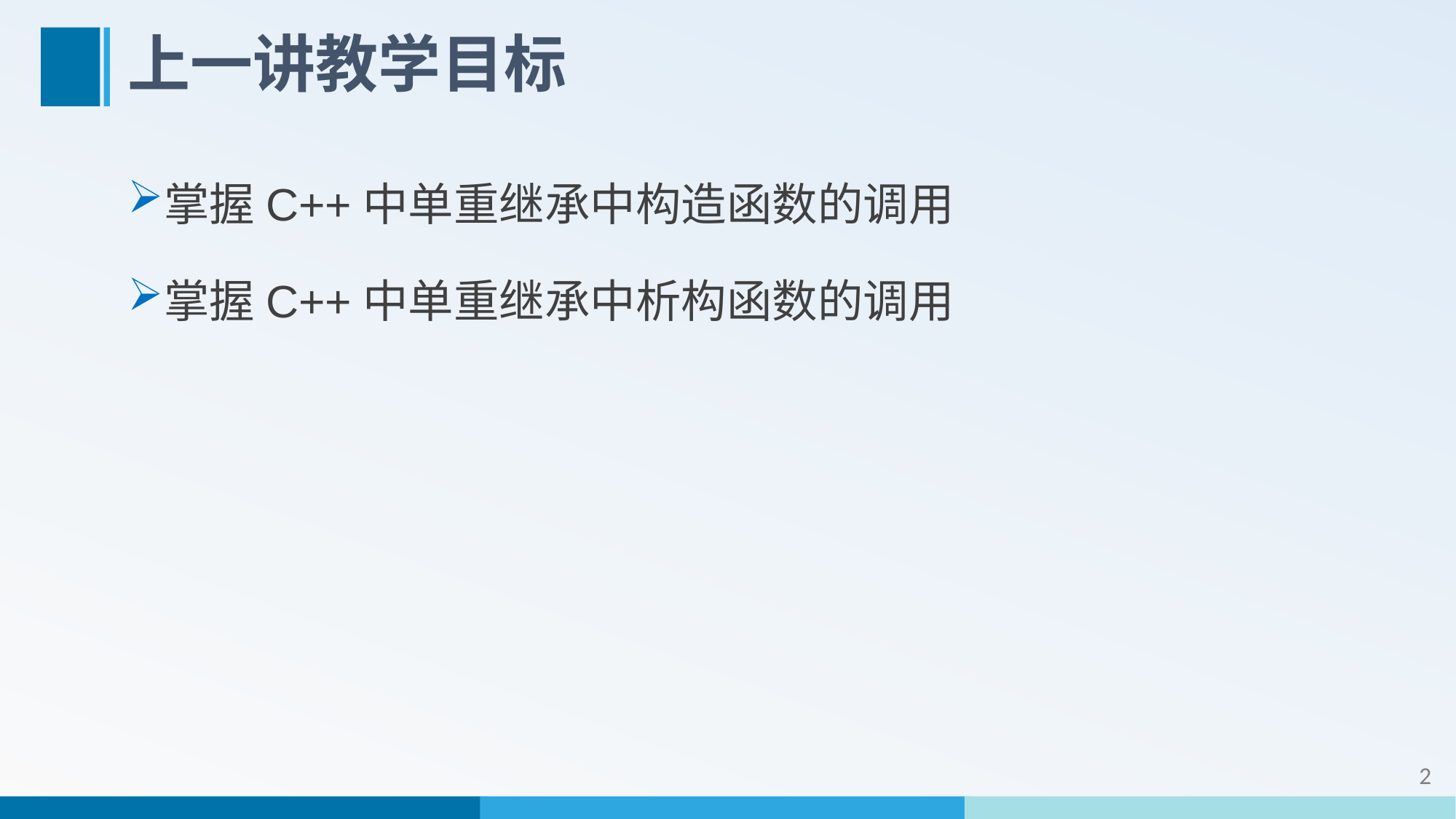

# 上一讲教学目标
掌握C++中单重继承中构造函数的调用
掌握C++中单重继承中析构函数的调用